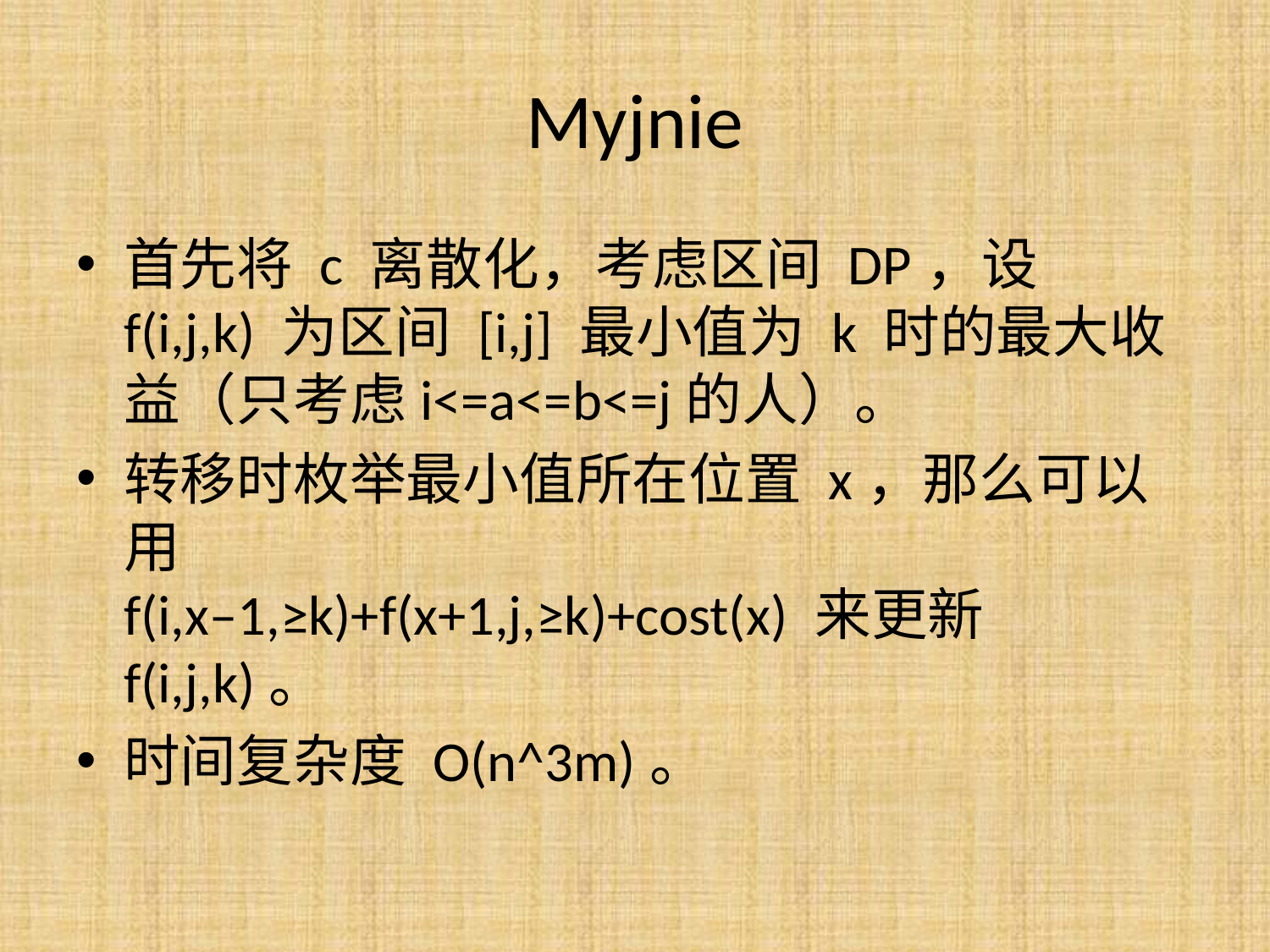

# Myjnie
首先将 c 离散化，考虑区间 DP，设 f(i,j,k) 为区间 [i,j] 最小值为 k 时的最大收益（只考虑i<=a<=b<=j的人）。
转移时枚举最小值所在位置 x，那么可以用
f(i,x–1,≥k)+f(x+1,j,≥k)+cost(x) 来更新 f(i,j,k)。
时间复杂度 O(n^3m)。